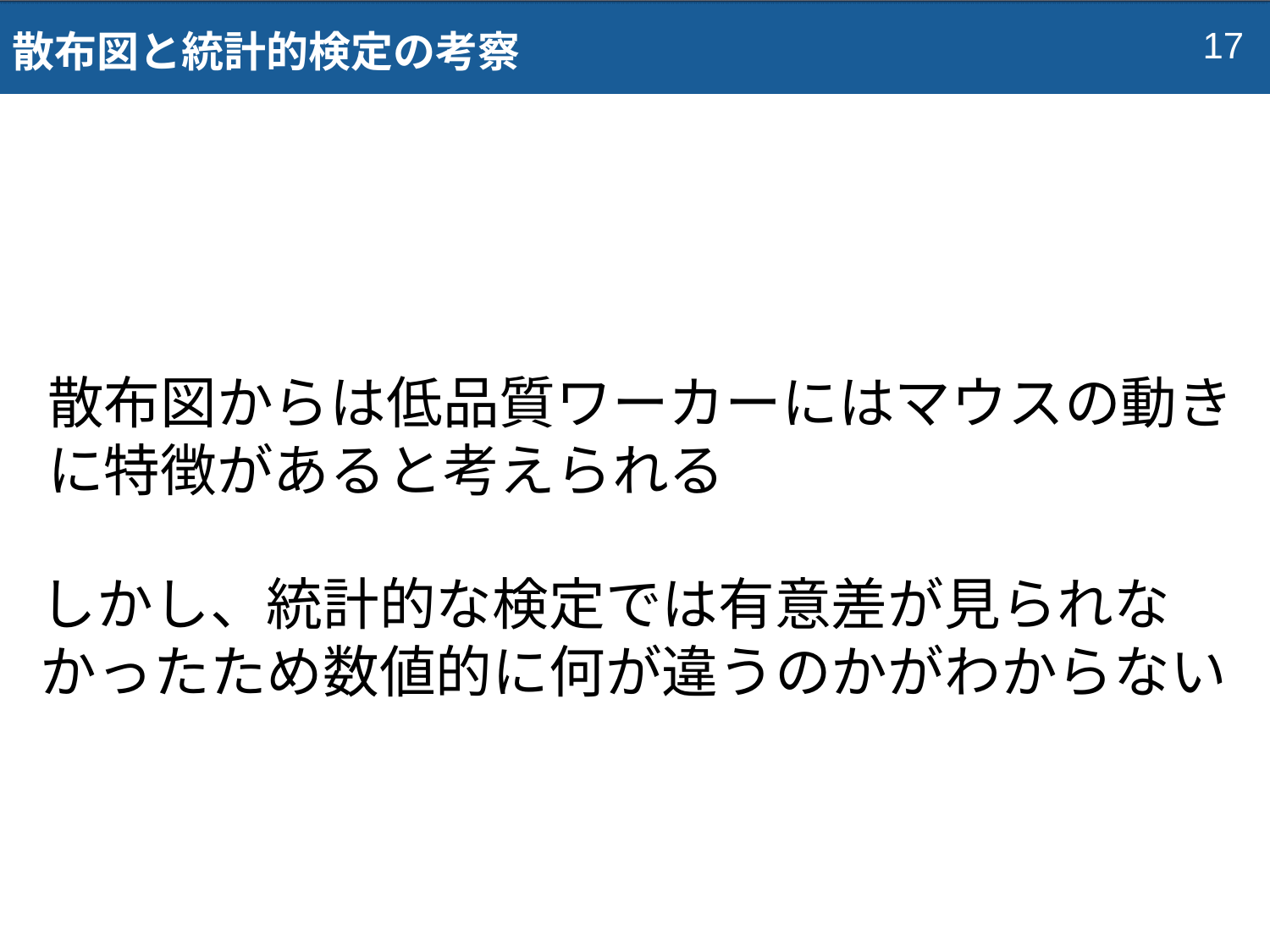

散布図と統計的検定の考察
17
散布図からは低品質ワーカーにはマウスの動きに特徴があると考えられる
しかし、統計的な検定では有意差が見られなかったため数値的に何が違うのかがわからない